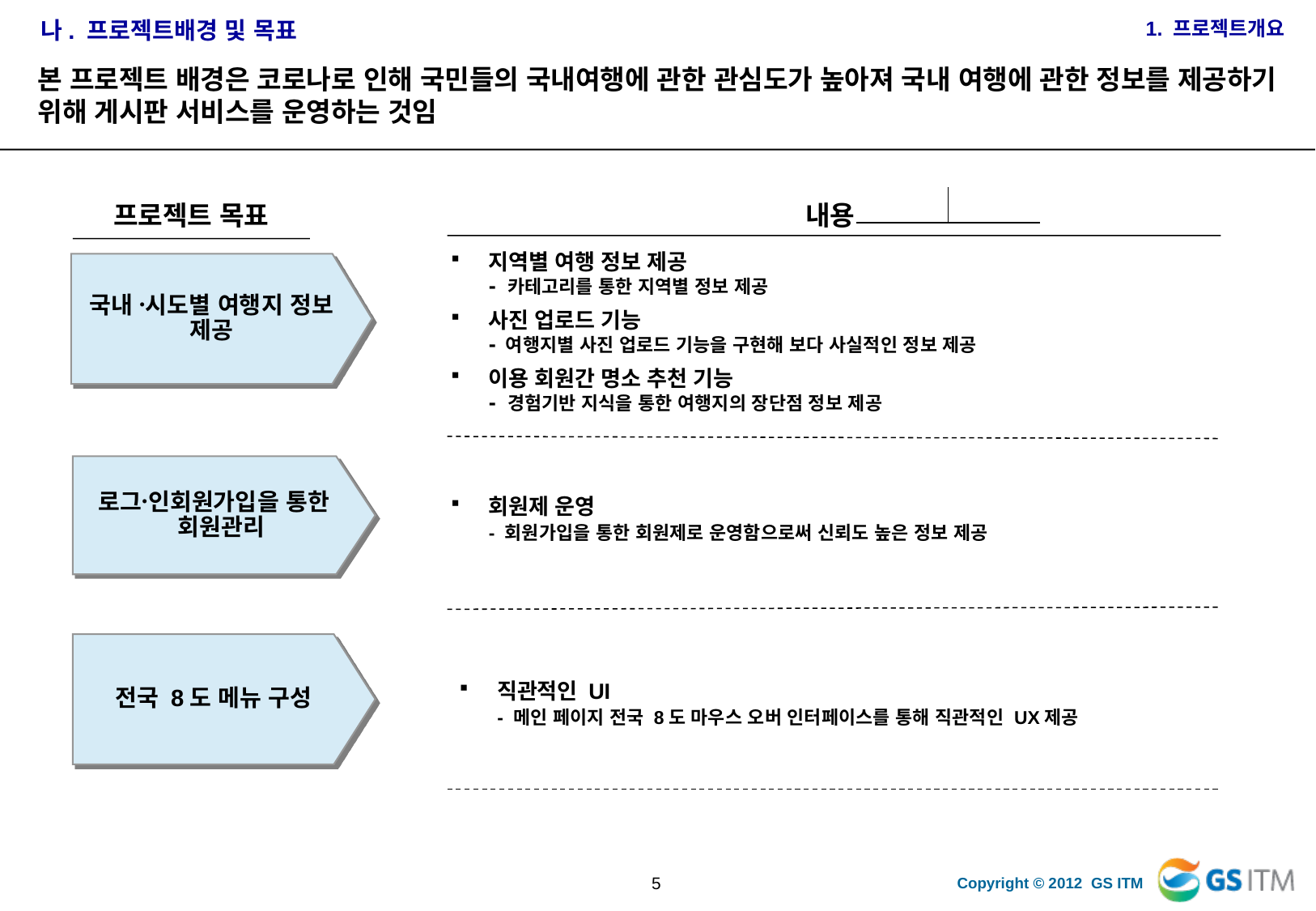

나. 프로젝트배경 및 목표

1. 프로젝트개요
본 프로젝트 배경은 코로나로 인해 국민들의 국내여행에 관한 관심도가 높아져 국내 여행에 관한 정보를 제공하기 위해 게시판 서비스를 운영하는 것임
프로젝트 목표
내용

지역별 여행 정보 제공
- 카테고리를 통한 지역별 정보 제공
사진 업로드 기능
- 여행지별 사진 업로드 기능을 구현해 보다 사실적인 정보 제공
이용 회원간 명소 추천 기능
- 경험기반 지식을 통한 여행지의 장단점 정보 제공
국내 시〮도별 여행지 정보 제공

로그인〮회원가입을 통한 회원관리
회원제 운영
- 회원가입을 통한 회원제로 운영함으로써 신뢰도 높은 정보 제공

전국 8도 메뉴 구성
직관적인 UI
- 메인 페이지 전국 8도 마우스 오버 인터페이스를 통해 직관적인 UX제공

5